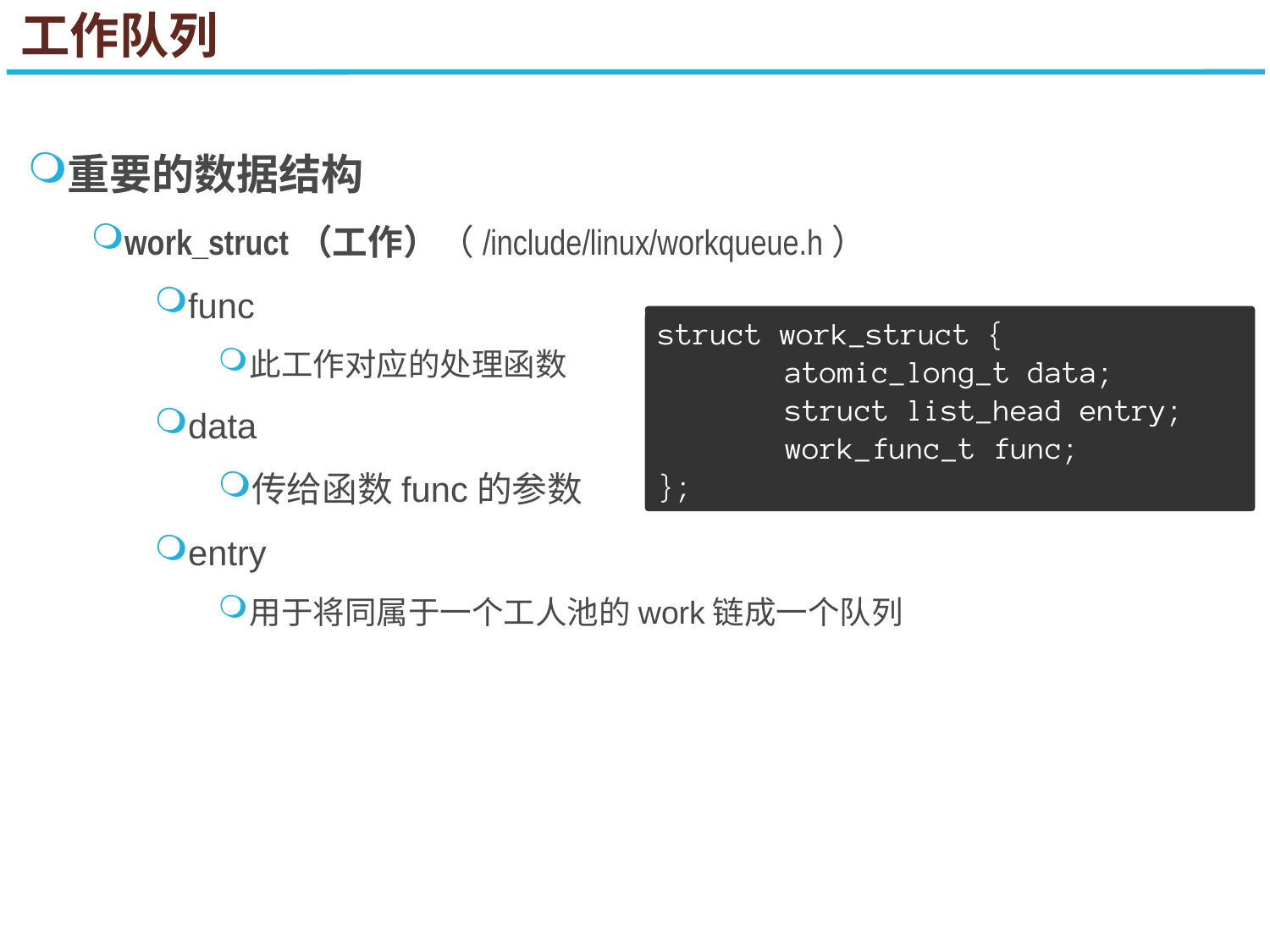

工作队列
重要的数据结构
work_struct（工作）（/include/linux/workqueue.h）
func
此工作对应的处理函数
data
传给函数func的参数
entry
用于将同属于一个工人池的work链成一个队列

struct work_struct {
	atomic_long_t data;
	struct list_head entry;
	work_func_t func;
};